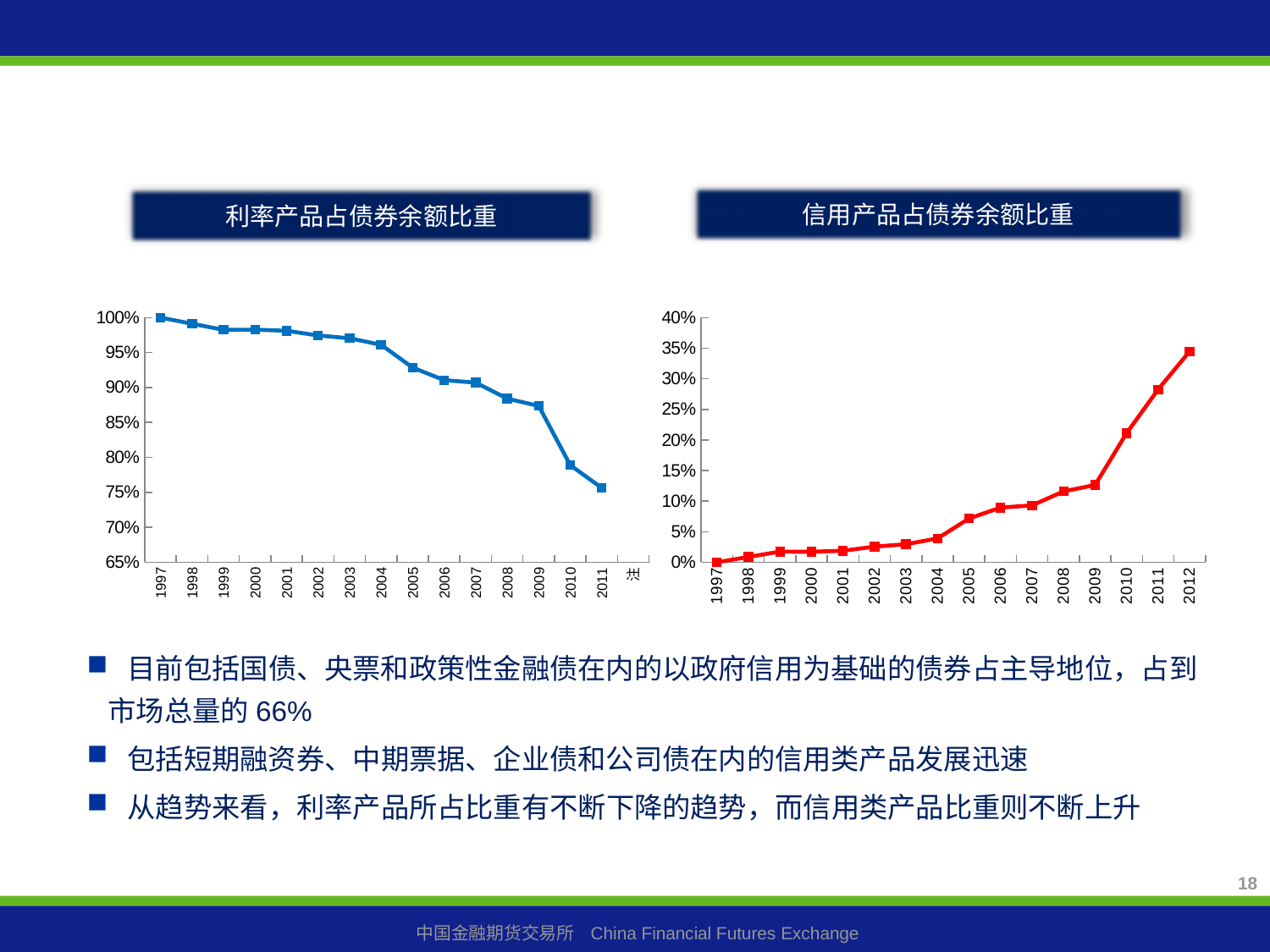

信用产品占债券余额比重
利率产品占债券余额比重

### Chart

| Category |  |
|---|---|
| 1997 | 1.0 |
| 1998 | 0.9912711422895408 |
| 1999 | 0.9825556268282585 |
| 2000 | 0.9827680103760977 |
| 2001 | 0.9811916214135209 |
| 2002 | 0.9744816654472216 |
| 2003 | 0.9704456775658457 |
| 2004 | 0.961051742987334 |
| 2005 | 0.9284840616888318 |
| 2006 | 0.9105641538838283 |
| 2007 | 0.9070433447577134 |
| 2008 | 0.8841327058906987 |
| 2009 | 0.8736621584443428 |
| 2010 | 0.7888097468611677 |
| 2011 | 0.7564189270211287 |
| 注 | None |

### Chart

| Category |  |
|---|---|
| 1997 | 0.0 |
| 1998 | 0.008728857710459169 |
| 1999 | 0.01744437317174152 |
| 2000 | 0.017231989623902273 |
| 2001 | 0.018808378586479782 |
| 2002 | 0.025518334552777976 |
| 2003 | 0.029554322434155456 |
| 2004 | 0.03894825701266604 |
| 2005 | 0.0715159383111682 |
| 2006 | 0.08943584611617177 |
| 2007 | 0.09295665524228597 |
| 2008 | 0.11586729410930029 |
| 2009 | 0.1263378415556572 |
| 2010 | 0.2111902531388324 |
| 2011 | 0.28260985946910555 |
| 2012 | 0.3447880608837057 |
  目前包括国债、央票和政策性金融债在内的以政府信用为基础的债券占主导地位，占到市场总量的66%
  包括短期融资券、中期票据、企业债和公司债在内的信用类产品发展迅速
  从趋势来看，利率产品所占比重有不断下降的趋势，而信用类产品比重则不断上升
18